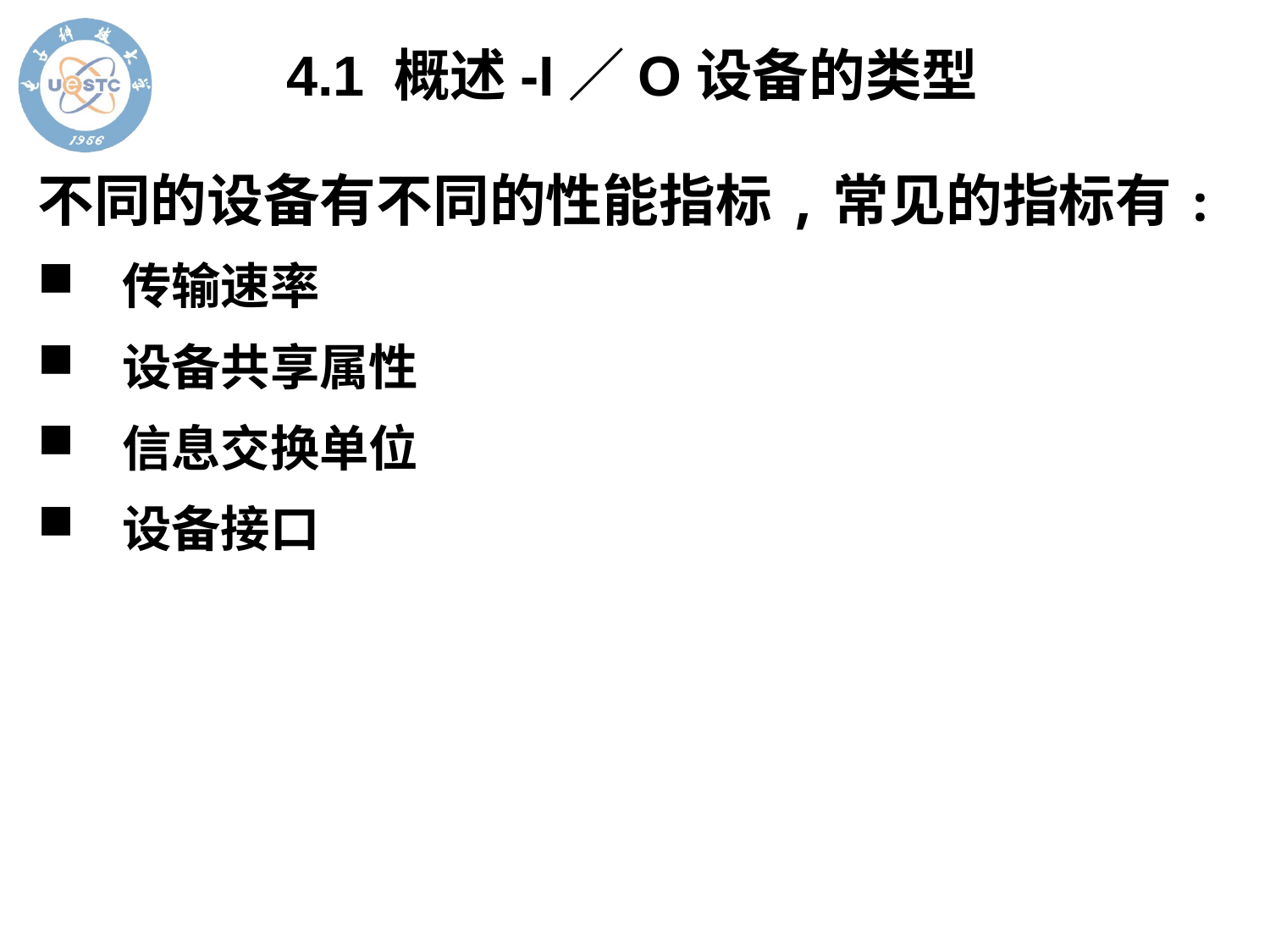

# 4.1 概述-I／O设备的类型
不同的设备有不同的性能指标,常见的指标有:
传输速率
设备共享属性
信息交换单位
设备接口